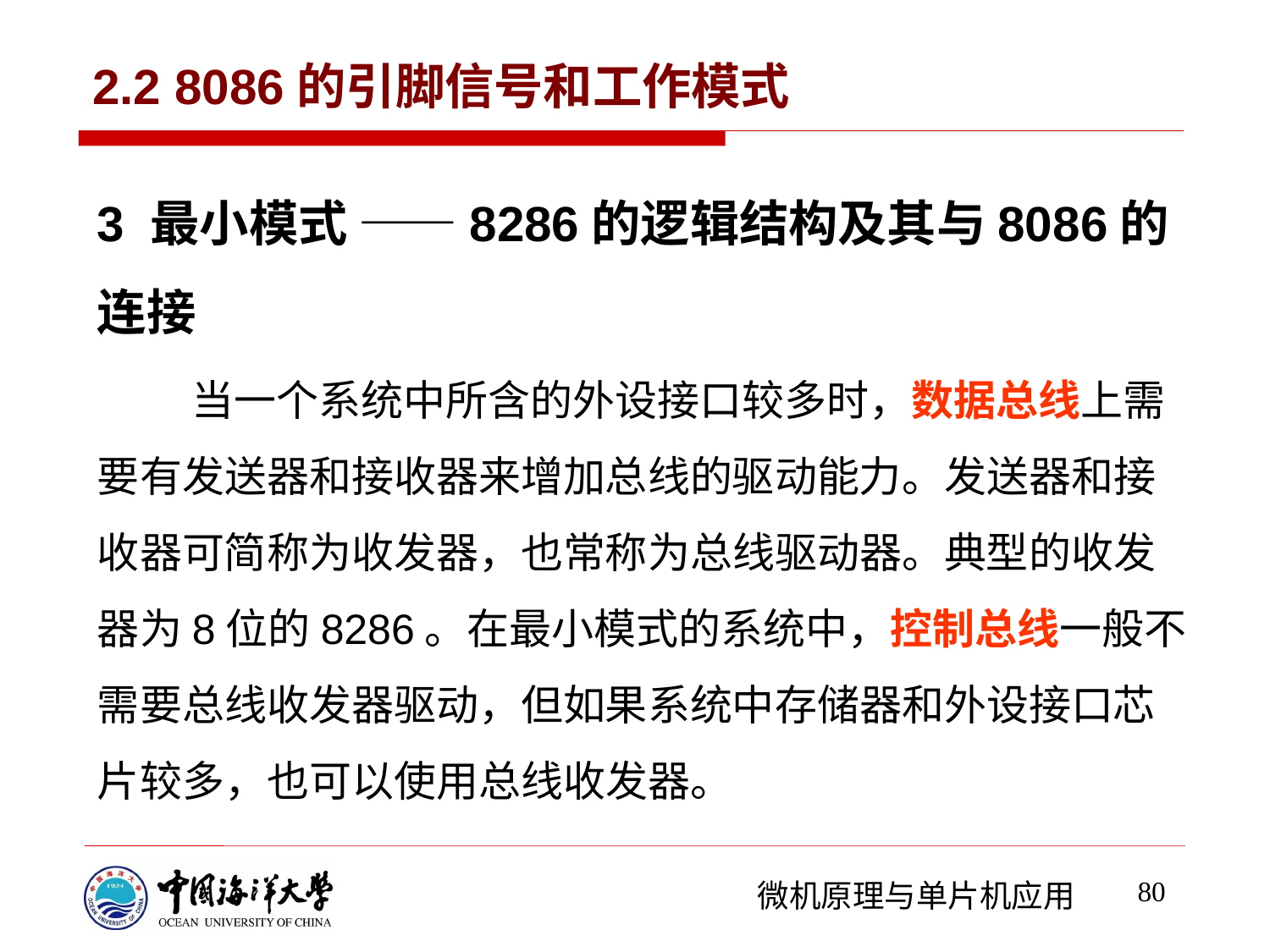

# 2.2 8086的引脚信号和工作模式
3 最小模式 ——8286的逻辑结构及其与8086的连接
　　 当一个系统中所含的外设接口较多时，数据总线上需要有发送器和接收器来增加总线的驱动能力。发送器和接收器可简称为收发器，也常称为总线驱动器。典型的收发器为8位的8286。在最小模式的系统中，控制总线一般不需要总线收发器驱动，但如果系统中存储器和外设接口芯片较多，也可以使用总线收发器。
80